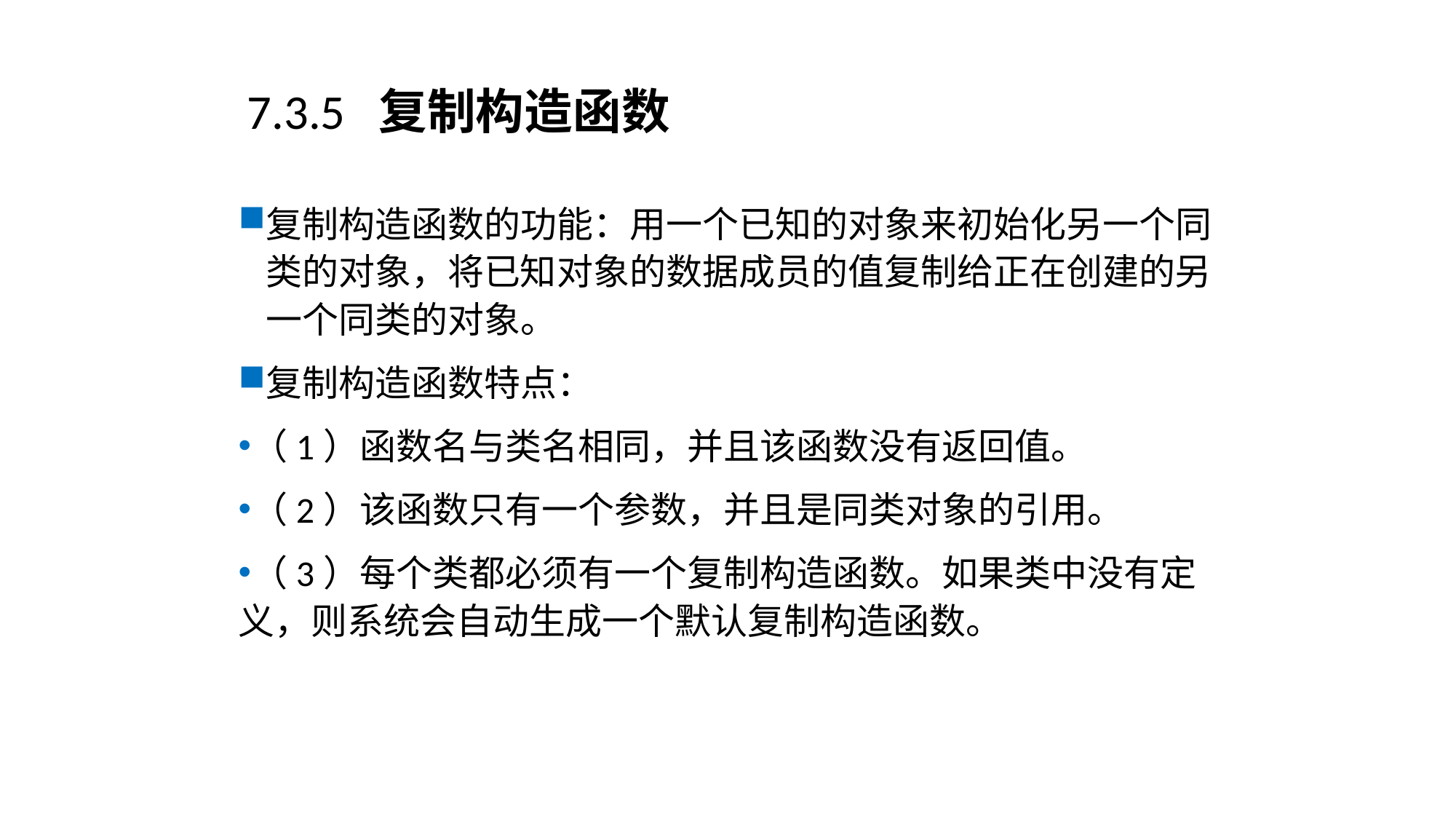

# 7.3.5  复制构造函数
复制构造函数的功能：用一个已知的对象来初始化另一个同类的对象，将已知对象的数据成员的值复制给正在创建的另一个同类的对象。
复制构造函数特点：
（1）函数名与类名相同，并且该函数没有返回值。
（2）该函数只有一个参数，并且是同类对象的引用。
（3）每个类都必须有一个复制构造函数。如果类中没有定义，则系统会自动生成一个默认复制构造函数。